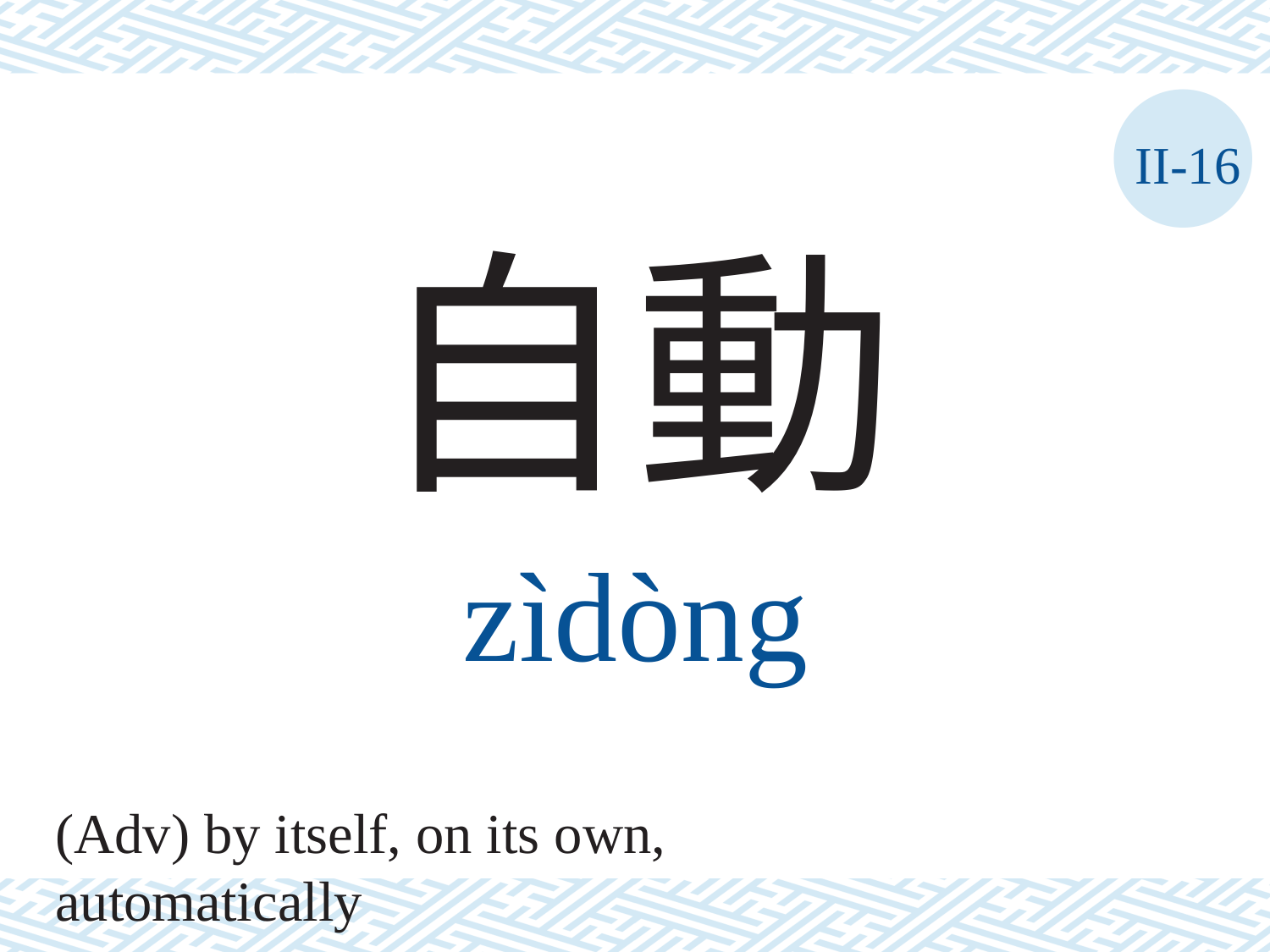

II-16
自動
zìdòng
(Adv) by itself, on its own, automatically